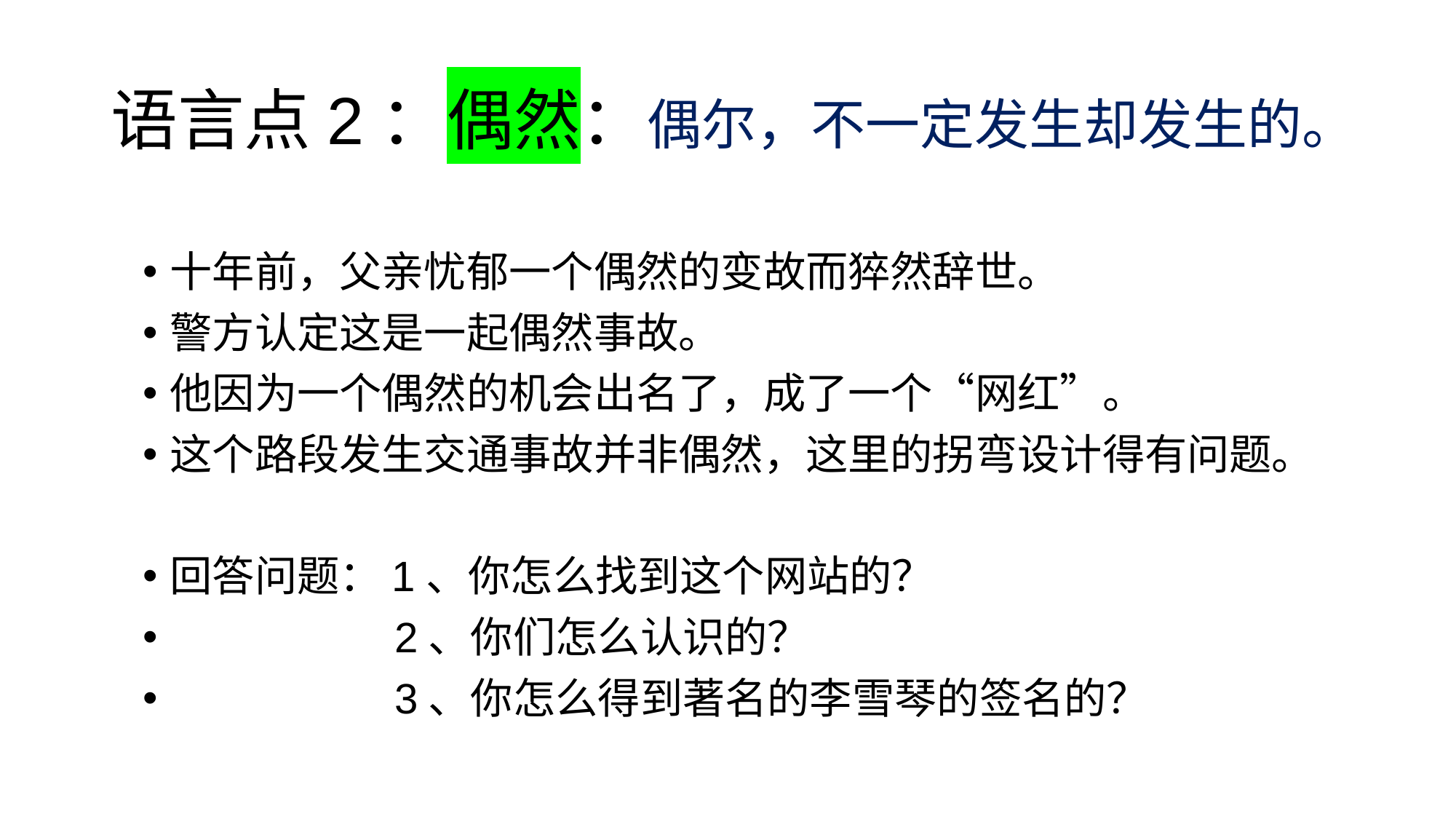

# 语言点2：偶然：偶尔，不一定发生却发生的。
十年前，父亲忧郁一个偶然的变故而猝然辞世。
警方认定这是一起偶然事故。
他因为一个偶然的机会出名了，成了一个“网红”。
这个路段发生交通事故并非偶然，这里的拐弯设计得有问题。

回答问题：1、你怎么找到这个网站的？
                   2、你们怎么认识的？
                   3、你怎么得到著名的李雪琴的签名的？